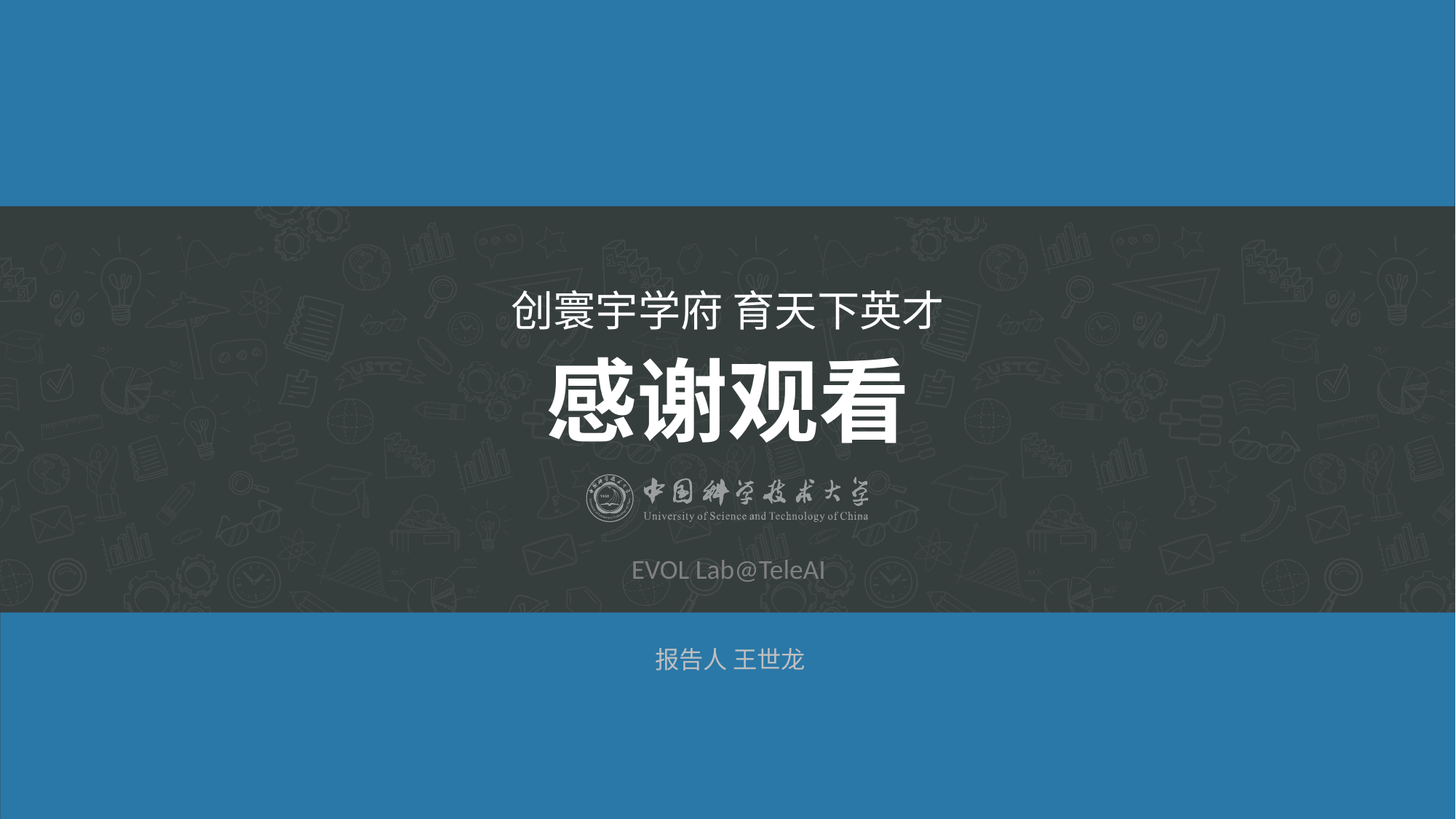

创寰宇学府 育天下英才
# 感谢观看
EVOL Lab@TeleAI
报告人 王世龙